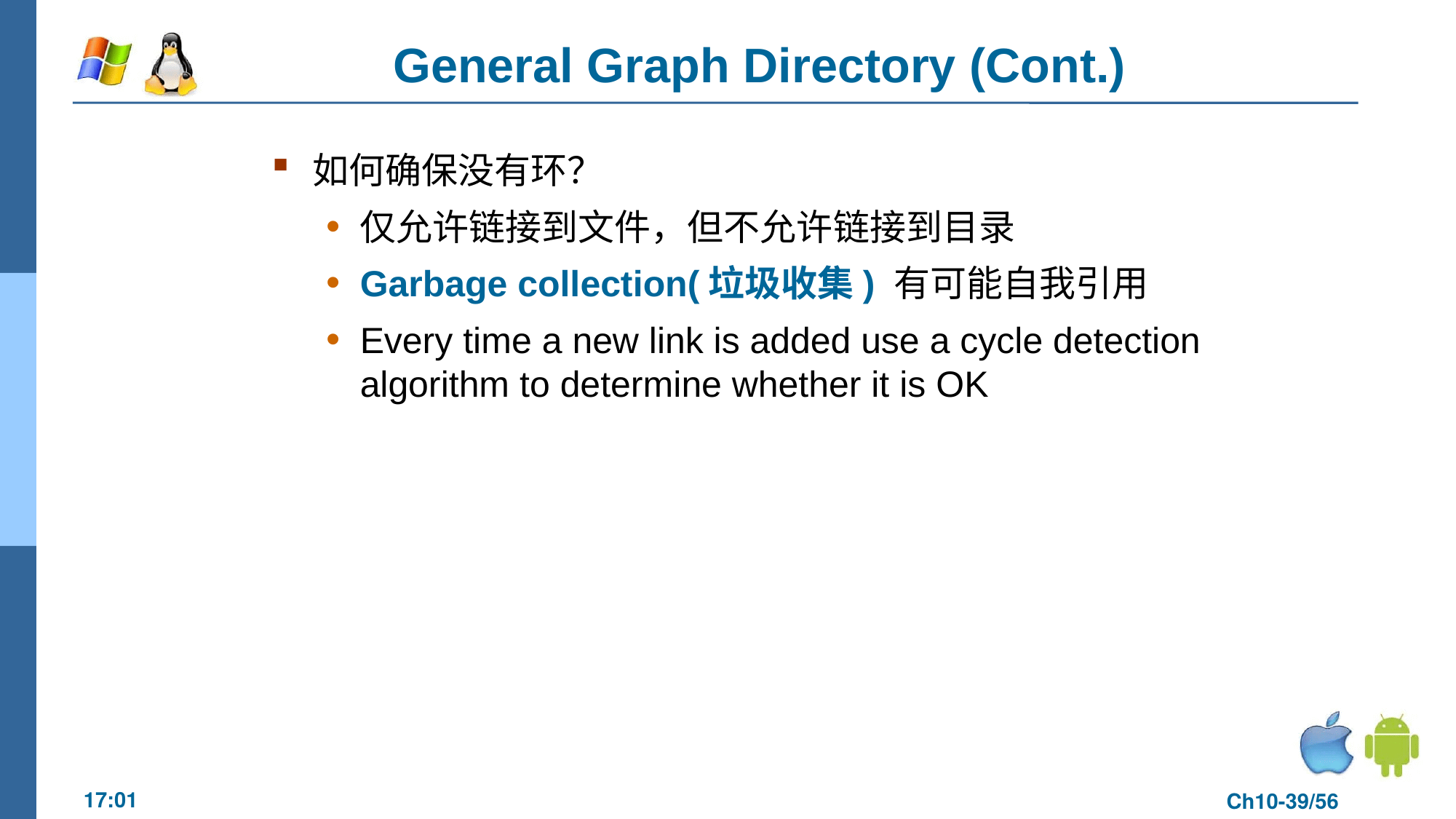

# General Graph Directory (Cont.)
如何确保没有环？
仅允许链接到文件，但不允许链接到目录
Garbage collection(垃圾收集) 有可能自我引用
Every time a new link is added use a cycle detection algorithm to determine whether it is OK